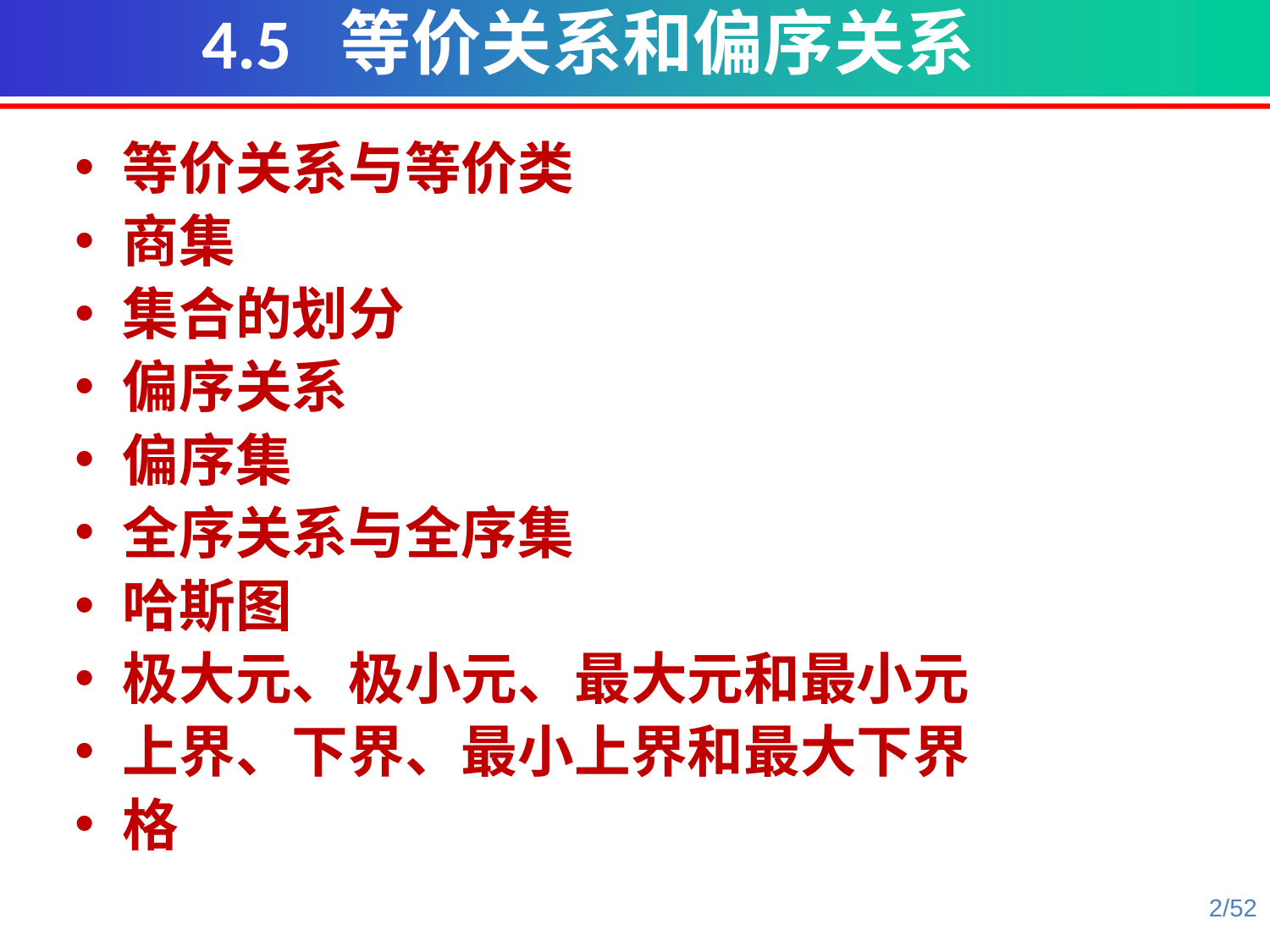

4.5  等价关系和偏序关系
等价关系与等价类
商集
集合的划分
偏序关系
偏序集
全序关系与全序集
哈斯图
极大元、极小元、最大元和最小元
上界、下界、最小上界和最大下界
格
2/52